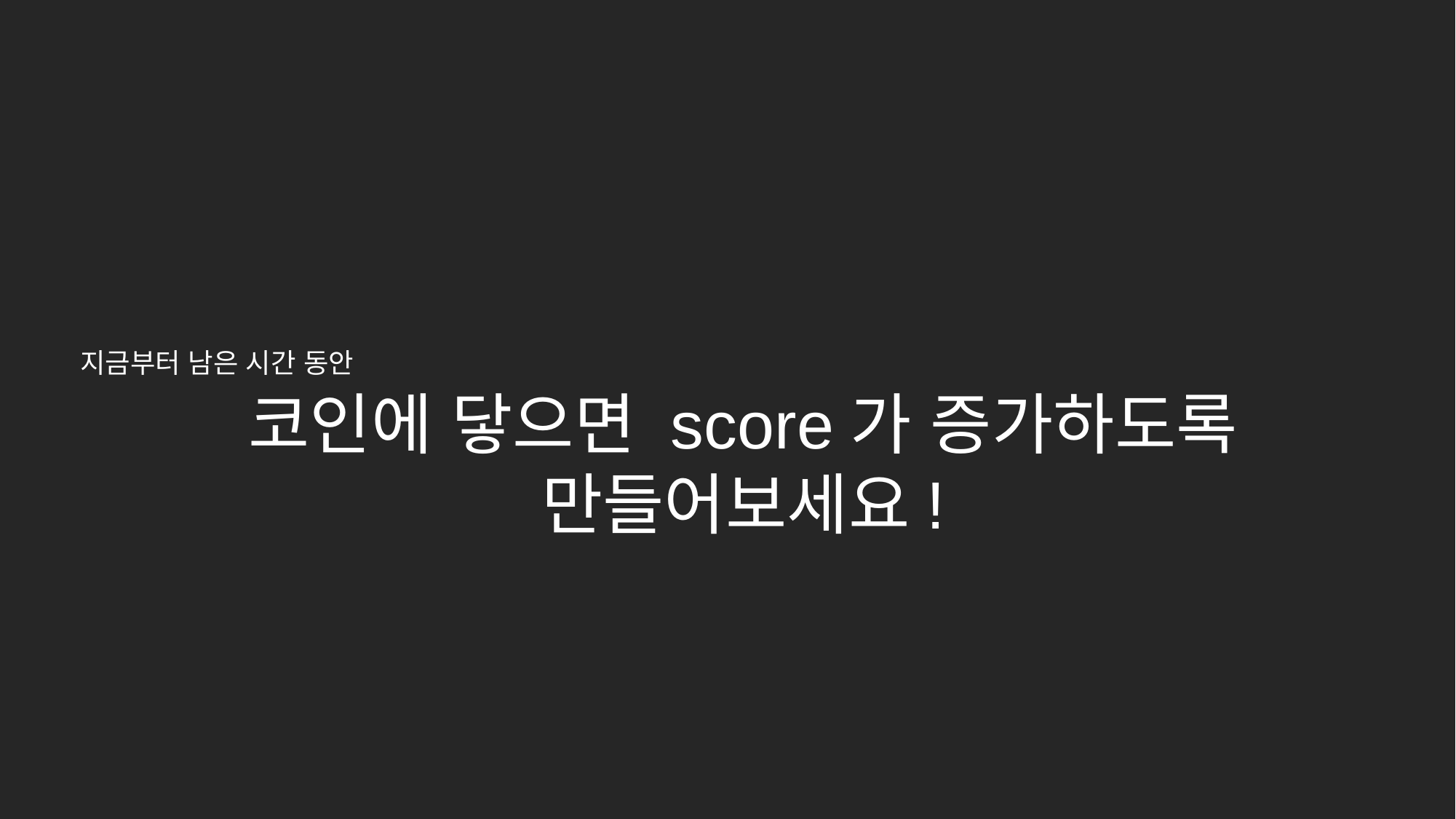

지금부터 남은 시간 동안
코인에 닿으면 score가 증가하도록 만들어보세요!